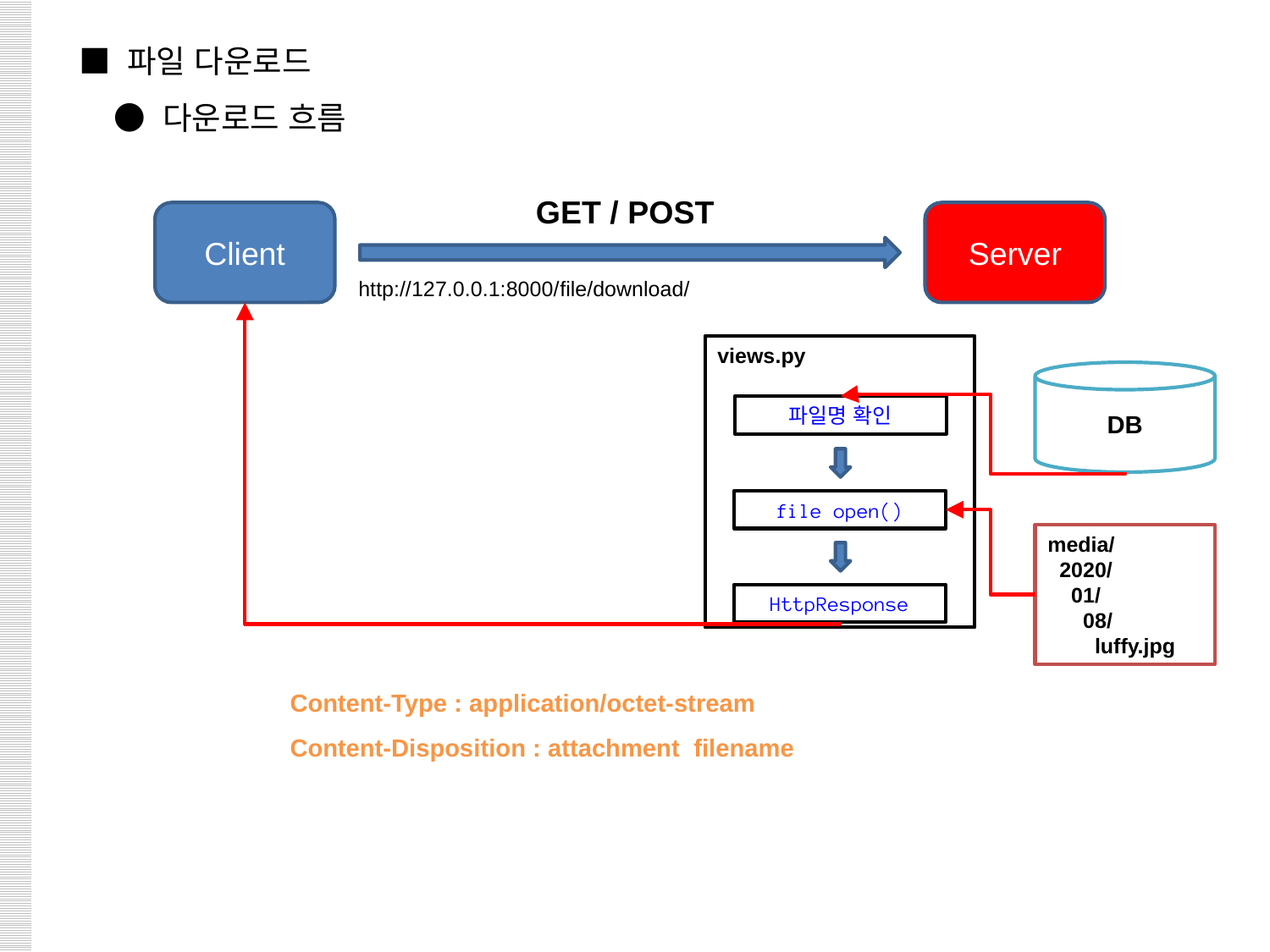

■ 파일 다운로드
    ● 다운로드 흐름
GET / POST
Client
Server

http://127.0.0.1:8000/file/download/
views.py

DB
파일명 확인

file open()
media/
  2020/
    01/
      08/
        luffy.jpg

HttpResponse
Content-Type : application/octet-stream
Content-Disposition : attachment  filename